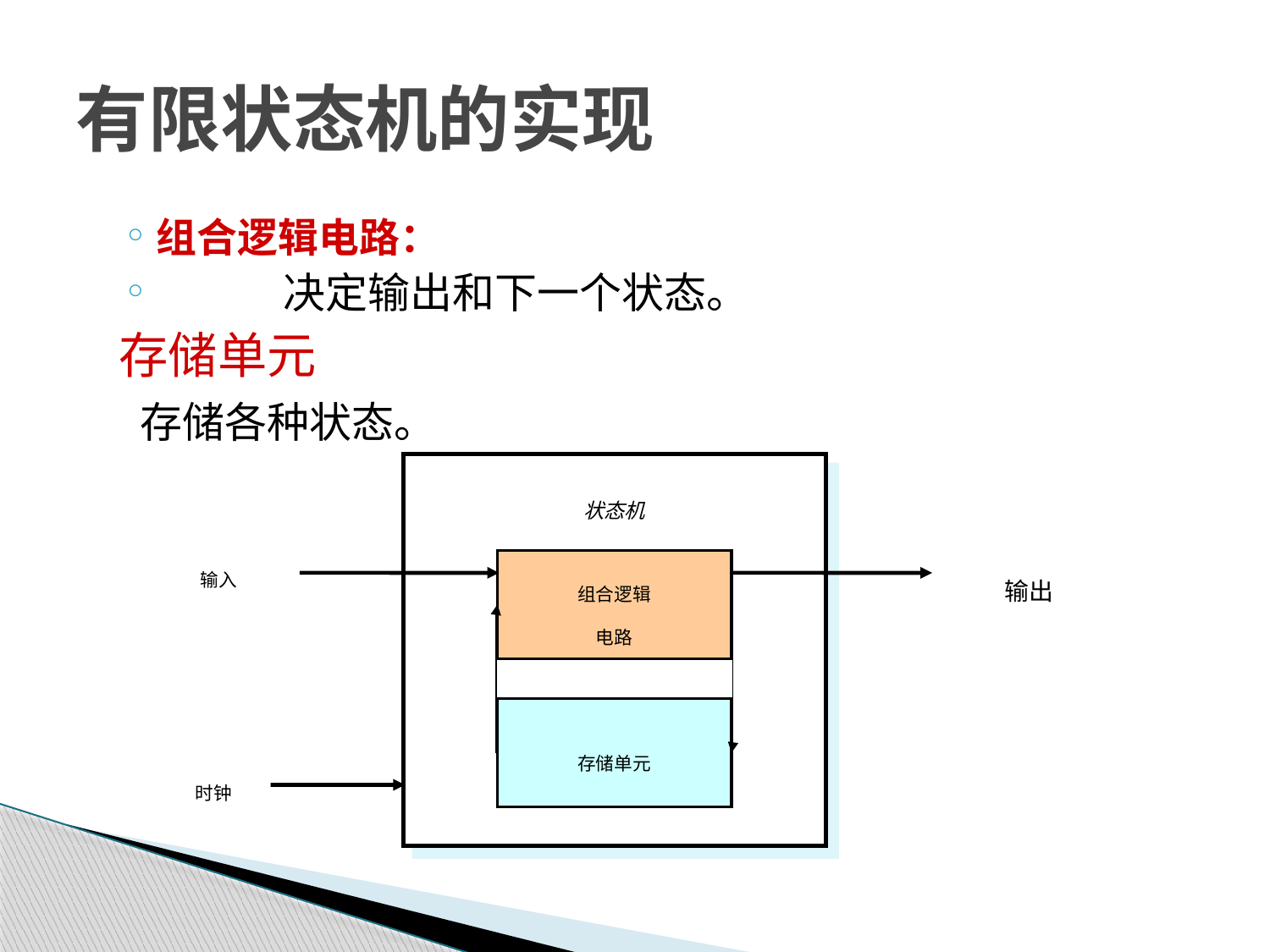

有限状态机的实现
组合逻辑电路：
	决定输出和下一个状态。
   存储单元
     存储各种状态。

状态机
输入
输出
组合逻辑
电路

存储单元
时钟